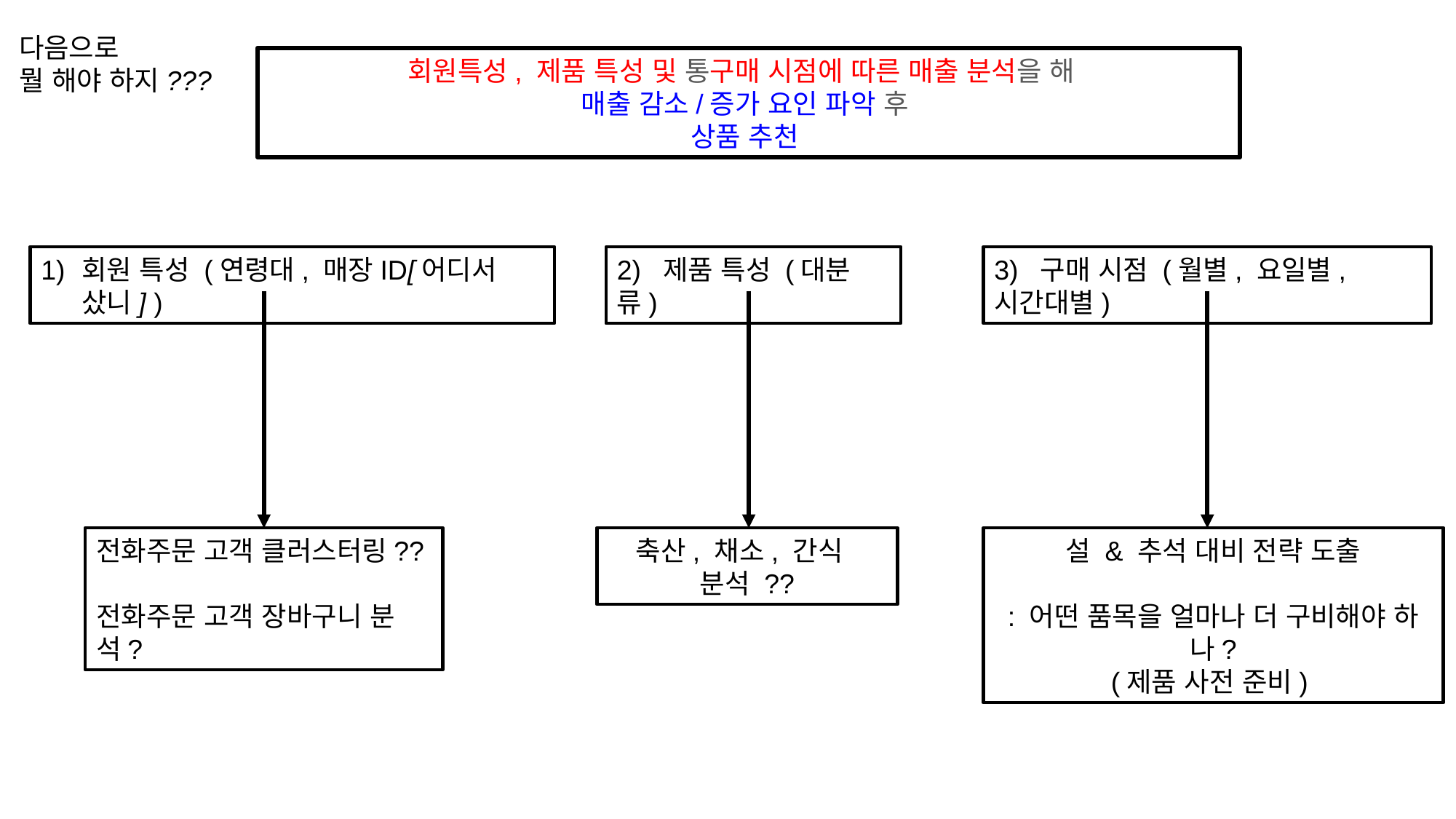

다음으로
뭘 해야 하지???
회원특성, 제품 특성 및 통구매 시점에 따른 매출 분석을 해
매출 감소/증가 요인 파악 후
상품 추천
회원 특성 (연령대, 매장ID[어디서 샀니] )
3)  구매 시점 (월별, 요일별, 시간대별)
2)  제품 특성 (대분류)
전화주문 고객 클러스터링??

전화주문 고객 장바구니 분석?
축산, 채소, 간식
분석 ??
설 & 추석 대비 전략 도출

: 어떤 품목을 얼마나 더 구비해야 하나?
(제품 사전 준비)